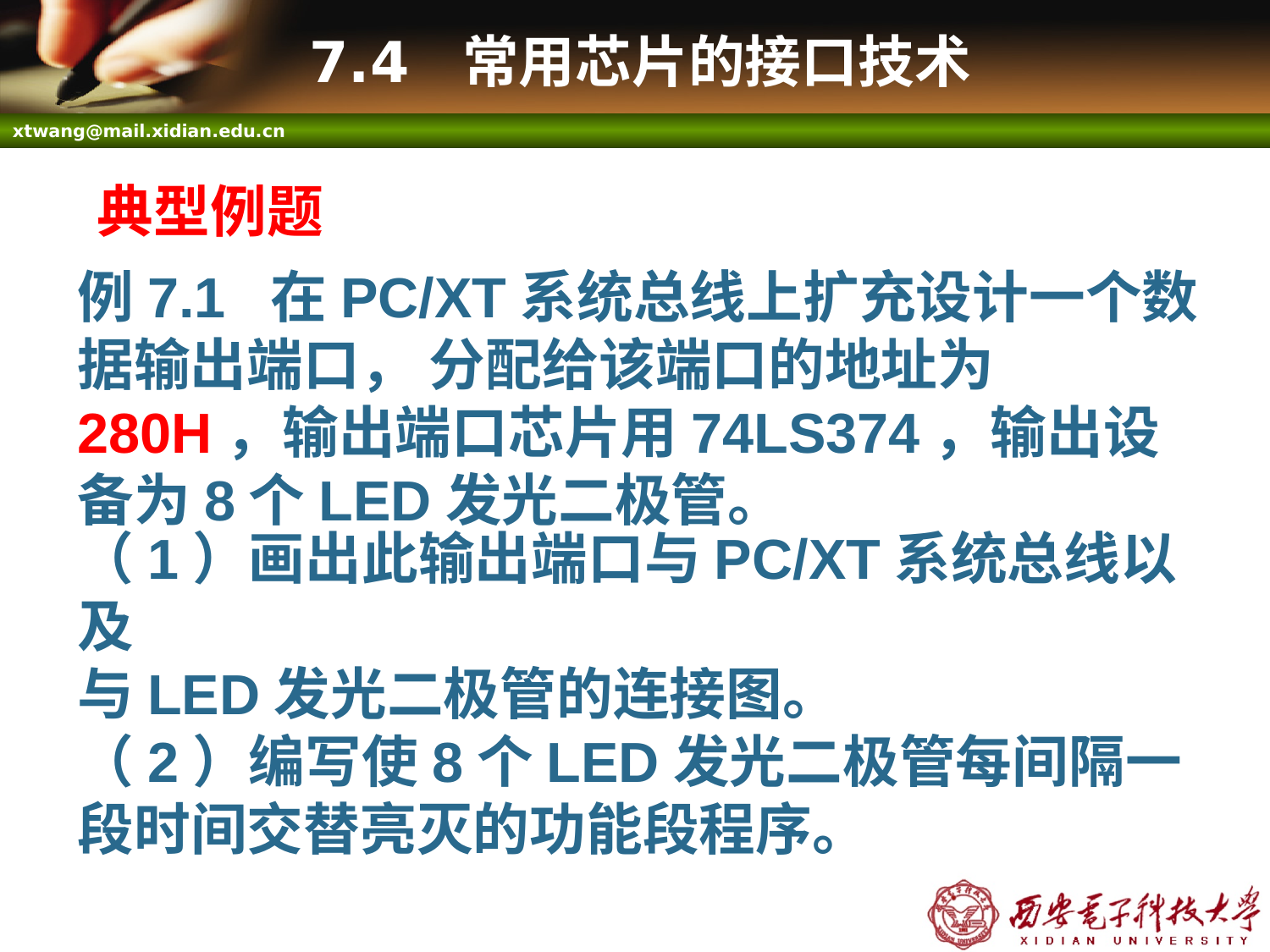

# 7.4  常用芯片的接口技术

典型例题
例7.1  在PC/XT系统总线上扩充设计一个数据输出端口， 分配给该端口的地址为280H，输出端口芯片用74LS374，输出设备为8个LED发光二极管。
（1）画出此输出端口与PC/XT系统总线以及
与LED发光二极管的连接图。
（2）编写使8个LED发光二极管每间隔一段时间交替亮灭的功能段程序。